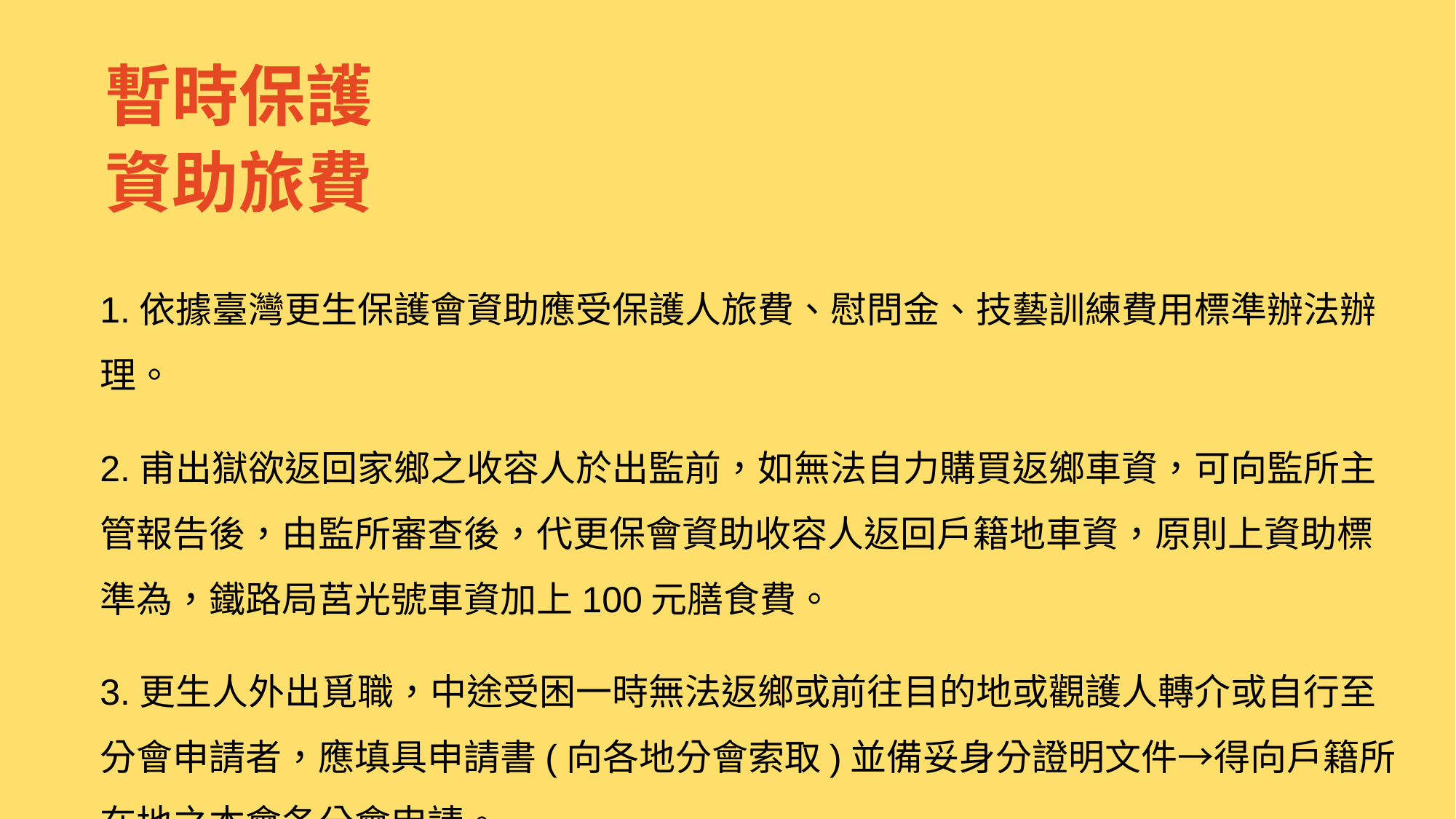

暫時保護
資助旅費
1.依據臺灣更生保護會資助應受保護人旅費、慰問金、技藝訓練費用標準辦法辦理。
2.甫出獄欲返回家鄉之收容人於出監前，如無法自力購買返鄉車資，可向監所主管報告後，由監所審查後，代更保會資助收容人返回戶籍地車資，原則上資助標準為，鐵路局莒光號車資加上100元膳食費。
3.更生人外出覓職，中途受困一時無法返鄉或前往目的地或觀護人轉介或自行至分會申請者，應填具申請書(向各地分會索取)並備妥身分證明文件→得向戶籍所在地之本會各分會申請。